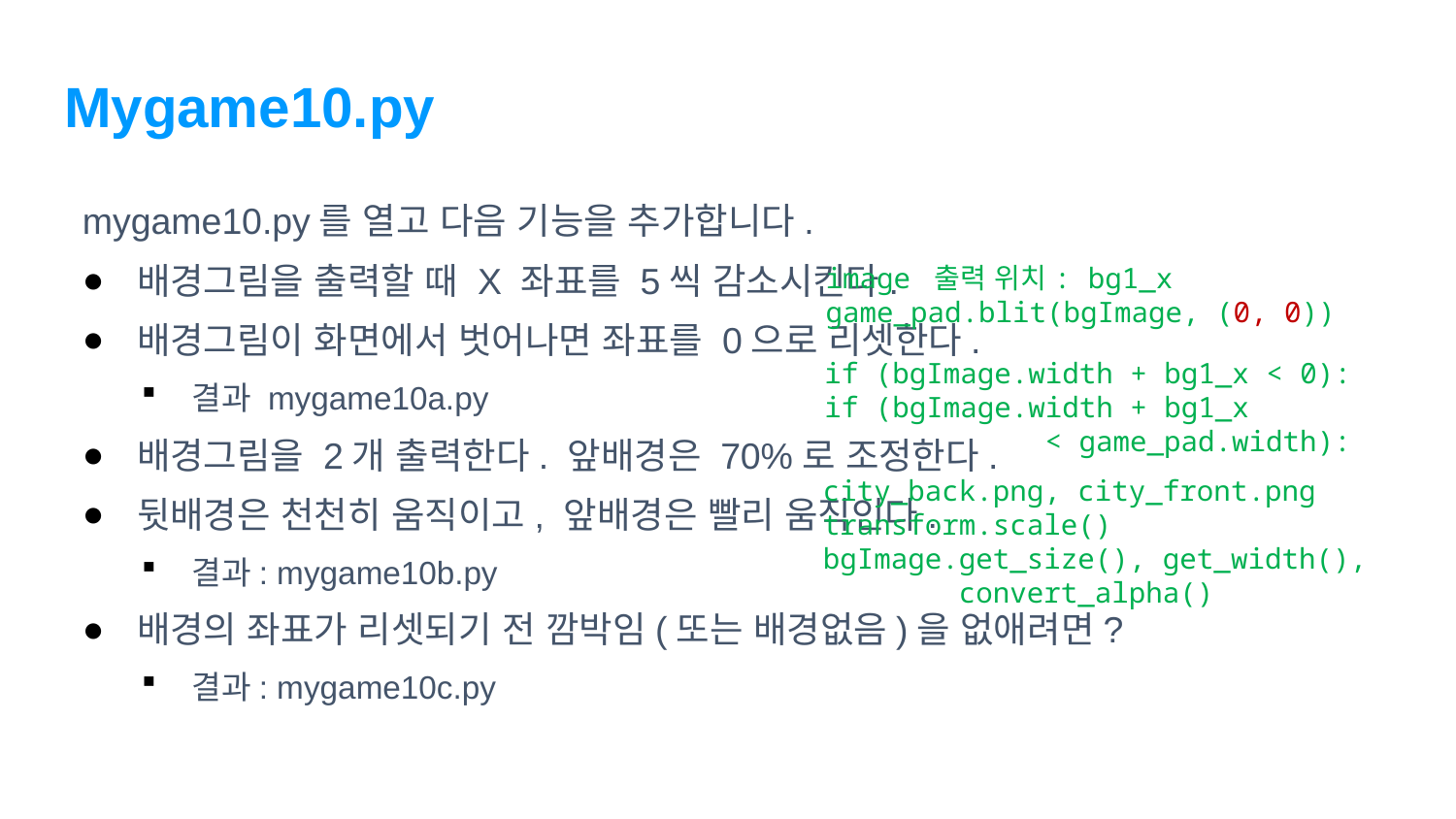

# Mygame10.py
mygame10.py를 열고 다음 기능을 추가합니다.
배경그림을 출력할 때 X 좌표를 5씩 감소시킨다.
배경그림이 화면에서 벗어나면 좌표를 0으로 리셋한다.
결과 mygame10a.py
배경그림을 2개 출력한다. 앞배경은 70%로 조정한다.
뒷배경은 천천히 움직이고, 앞배경은 빨리 움직인다.
결과: mygame10b.py
배경의 좌표가 리셋되기 전 깜박임(또는 배경없음)을 없애려면?
결과: mygame10c.py
image 출력 위치: bg1_x
game_pad.blit(bgImage, (0, 0))
if (bgImage.width + bg1_x < 0):
if (bgImage.width + bg1_x
             < game_pad.width):
city_back.png, city_front.png
transform.scale()
bgImage.get_size(), get_width(),
        convert_alpha()